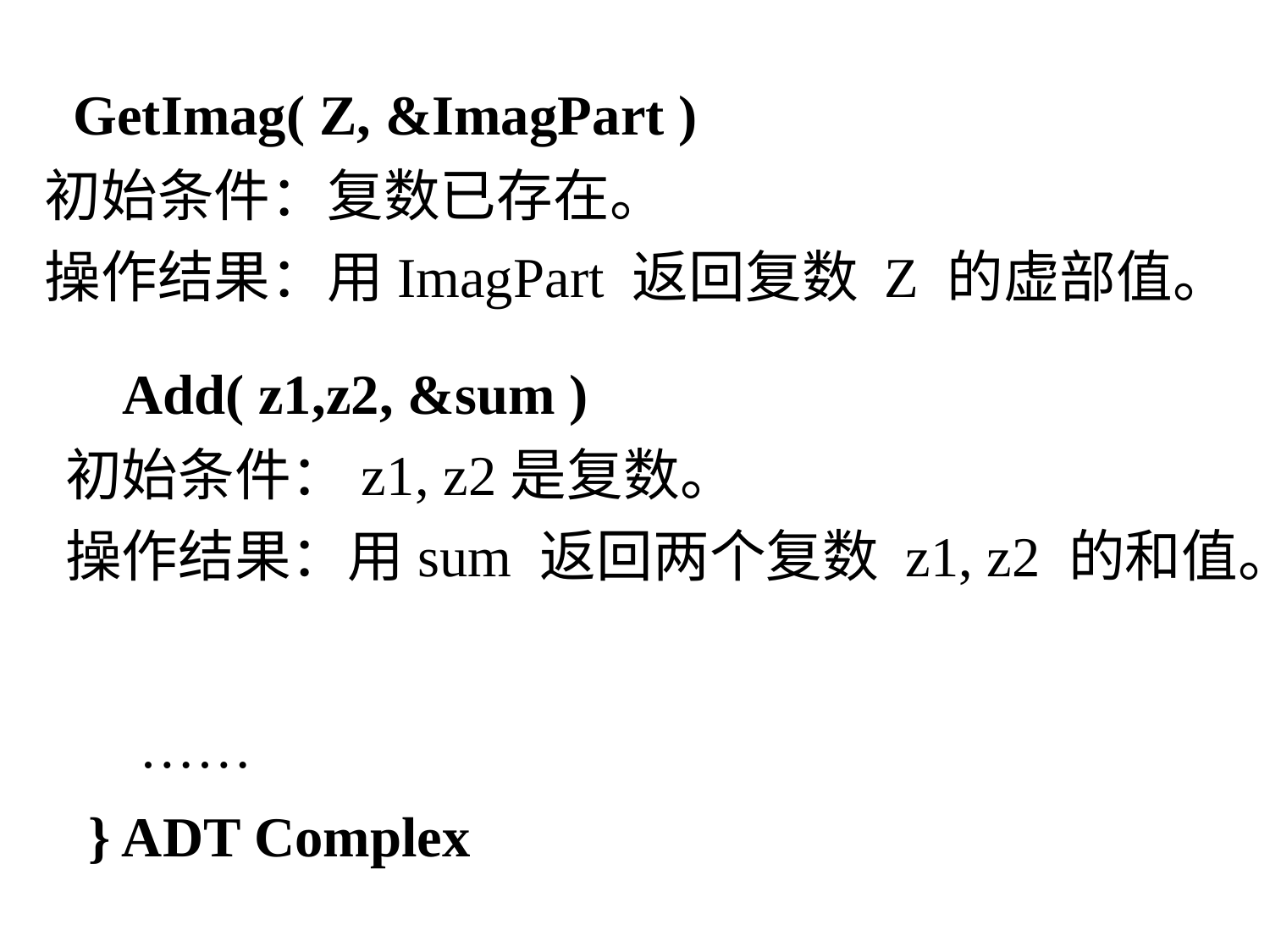

GetImag( Z, &ImagPart )
初始条件：复数已存在。
操作结果：用ImagPart 返回复数 Z 的虚部值。
    Add( z1,z2, &sum )
初始条件：z1, z2是复数。
操作结果：用sum 返回两个复数 z1, z2 的和值。
……
} ADT Complex